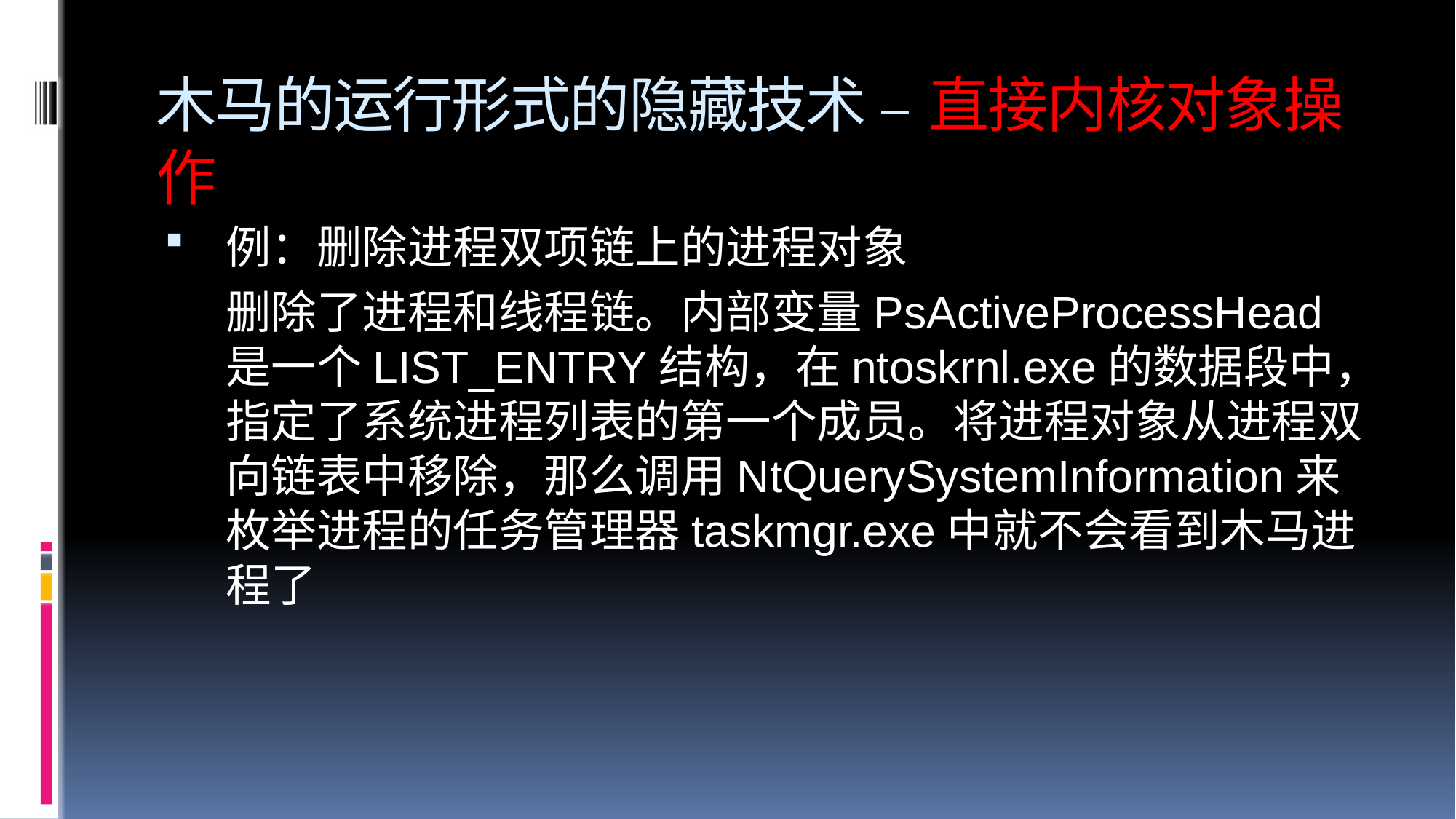

# 木马的运行形式的隐藏技术-直接内核对象操作
例：删除进程双项链上的进程对象
	删除了进程和线程链。内部变量PsActiveProcessHead是一个LIST_ENTRY结构，在ntoskrnl.exe的数据段中，指定了系统进程列表的第一个成员。将进程对象从进程双向链表中移除，那么调用NtQuerySystemInformation来枚举进程的任务管理器taskmgr.exe中就不会看到木马进程了